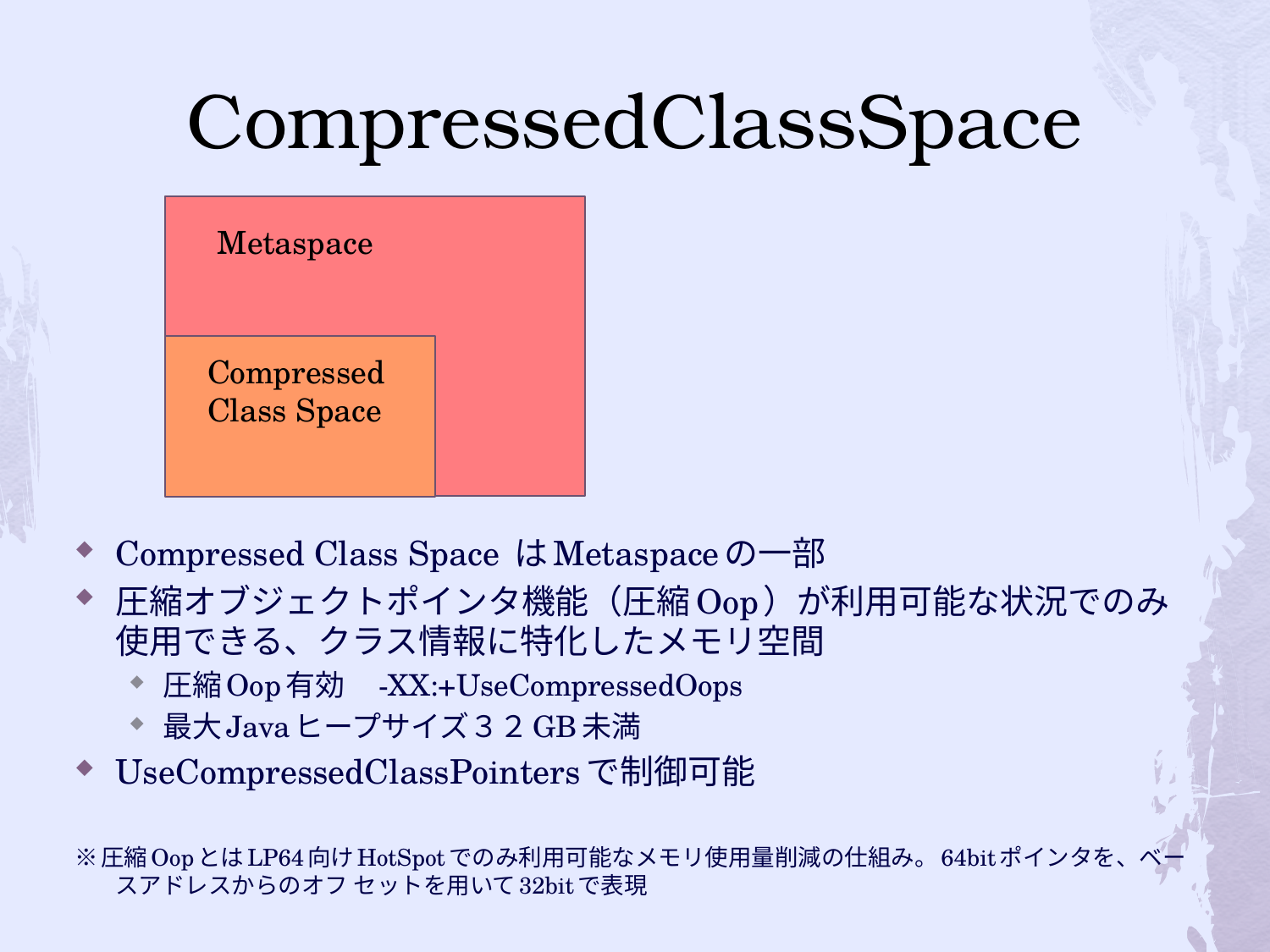

# CompressedClassSpace

Metaspace

Compressed Class Space
Compressed Class Space はMetaspaceの一部
圧縮オブジェクトポインタ機能（圧縮Oop）が利用可能な状況でのみ使用できる、クラス情報に特化したメモリ空間
圧縮Oop有効　-XX:+UseCompressedOops
最大Javaヒープサイズ３２GB未満
UseCompressedClassPointersで制御可能

※圧縮OopとはLP64向けHotSpotでのみ利用可能なメモリ使用量削減の仕組み。64bitポインタを、ベースアドレスからのオフ セットを用いて32bitで表現